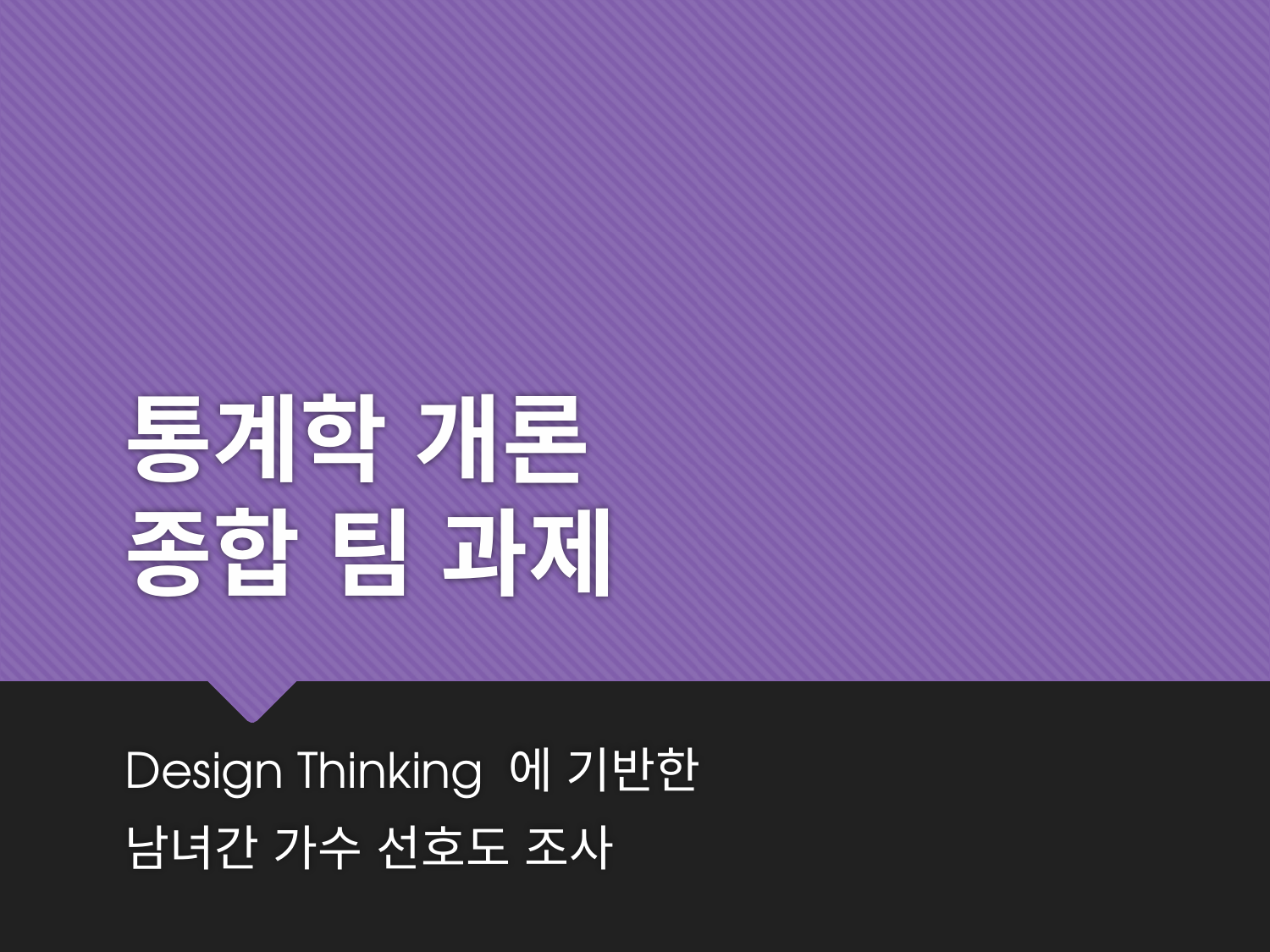

# 통계학 개론 종합 팀 과제
Design Thinking 에 기반한
남녀간 가수 선호도 조사